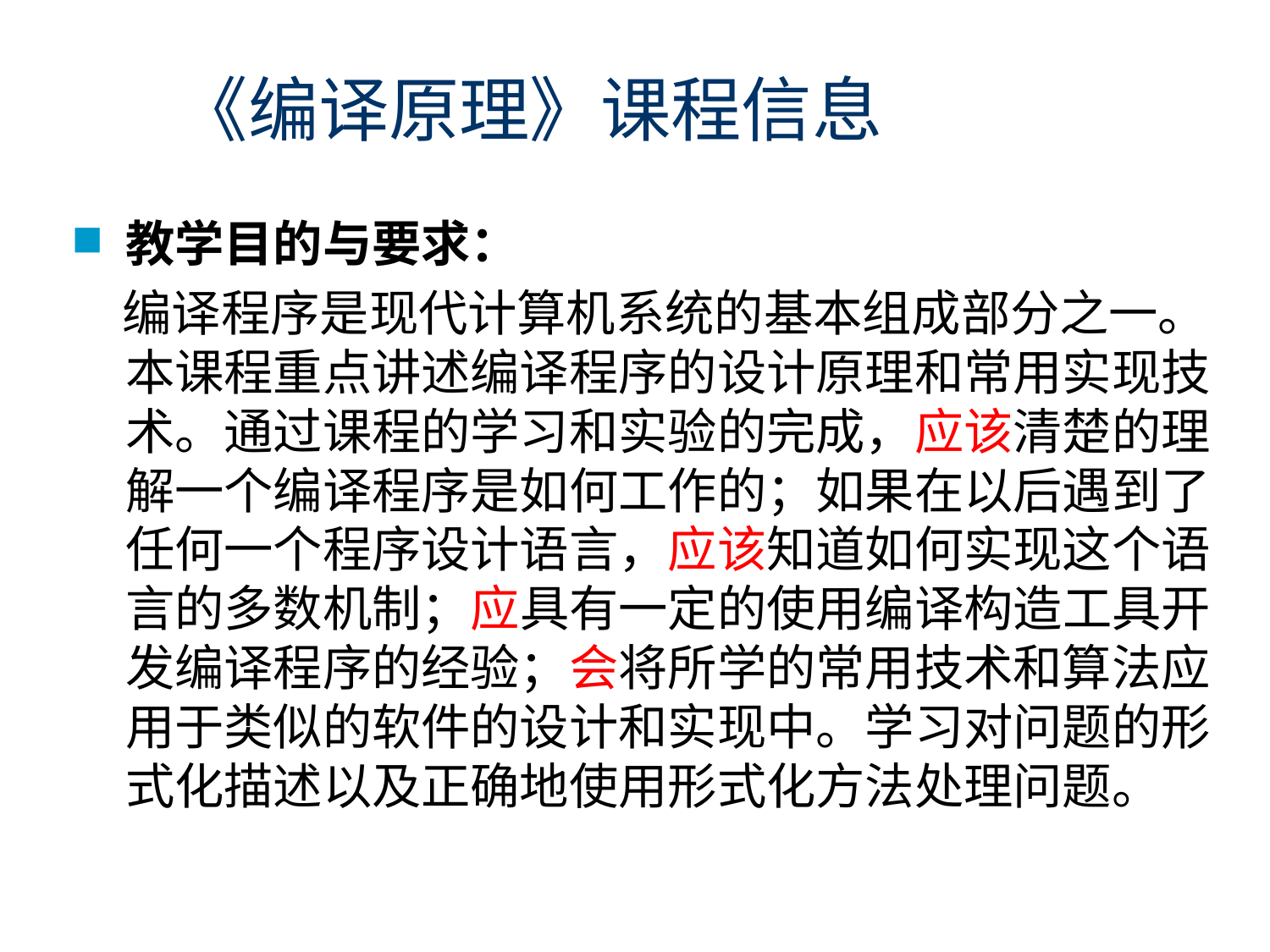

# 《编译原理》课程信息
教学目的与要求：
   编译程序是现代计算机系统的基本组成部分之一。本课程重点讲述编译程序的设计原理和常用实现技术。通过课程的学习和实验的完成，应该清楚的理解一个编译程序是如何工作的；如果在以后遇到了任何一个程序设计语言，应该知道如何实现这个语言的多数机制；应具有一定的使用编译构造工具开发编译程序的经验；会将所学的常用技术和算法应用于类似的软件的设计和实现中。学习对问题的形式化描述以及正确地使用形式化方法处理问题。